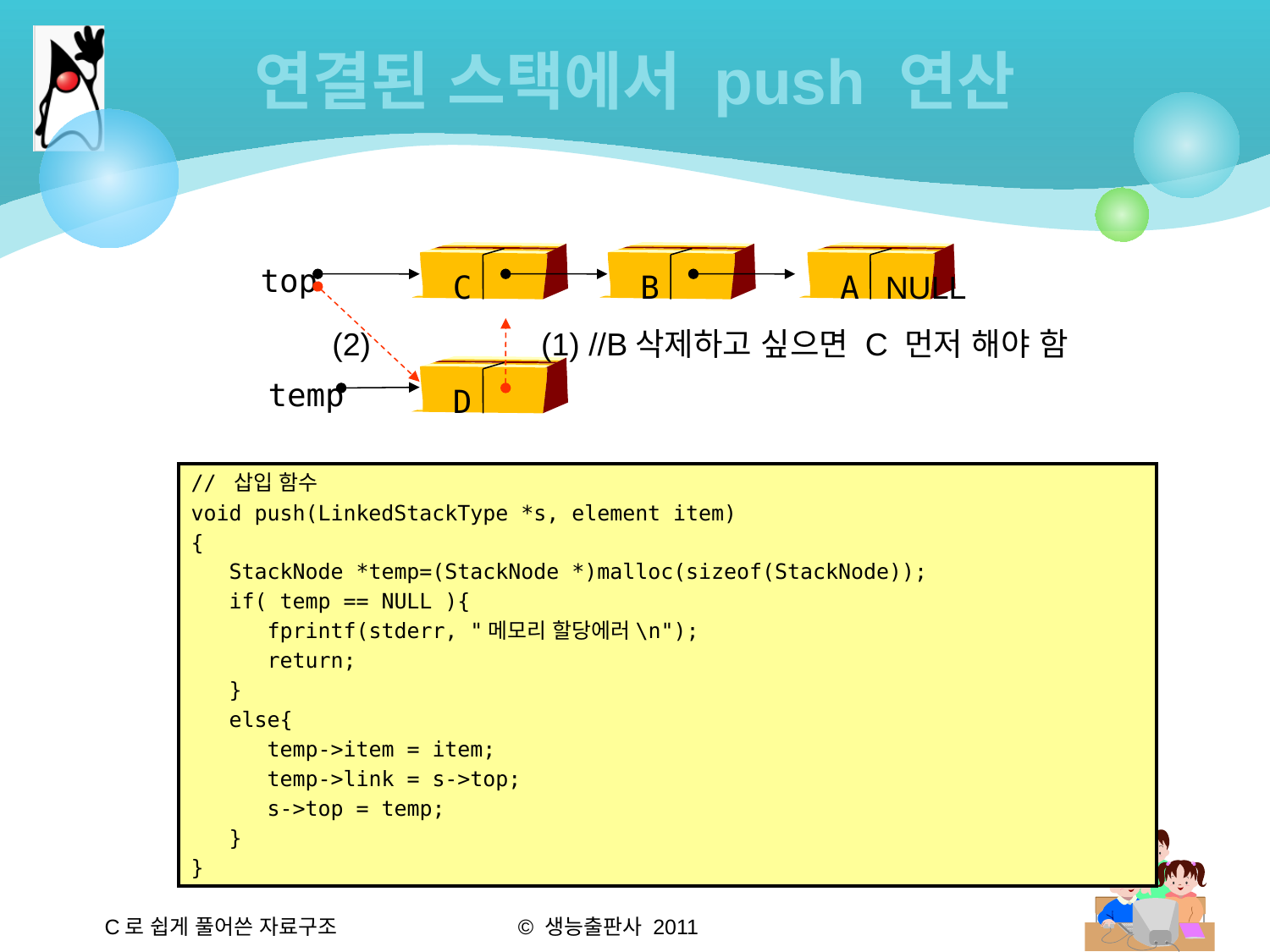

# 연결된 스택에서 push 연산

C

B

A
top
NULL

(2)

(1) //B삭제하고 싶으면 C 먼저 해야 함

D
temp

// 삽입 함수
void push(LinkedStackType *s, element item)
{
   StackNode *temp=(StackNode *)malloc(sizeof(StackNode));
   if( temp == NULL ){
      fprintf(stderr, "메모리 할당에러\n");
      return;
   }
   else{
      temp->item = item;
      temp->link = s->top;
      s->top = temp;
   }
}